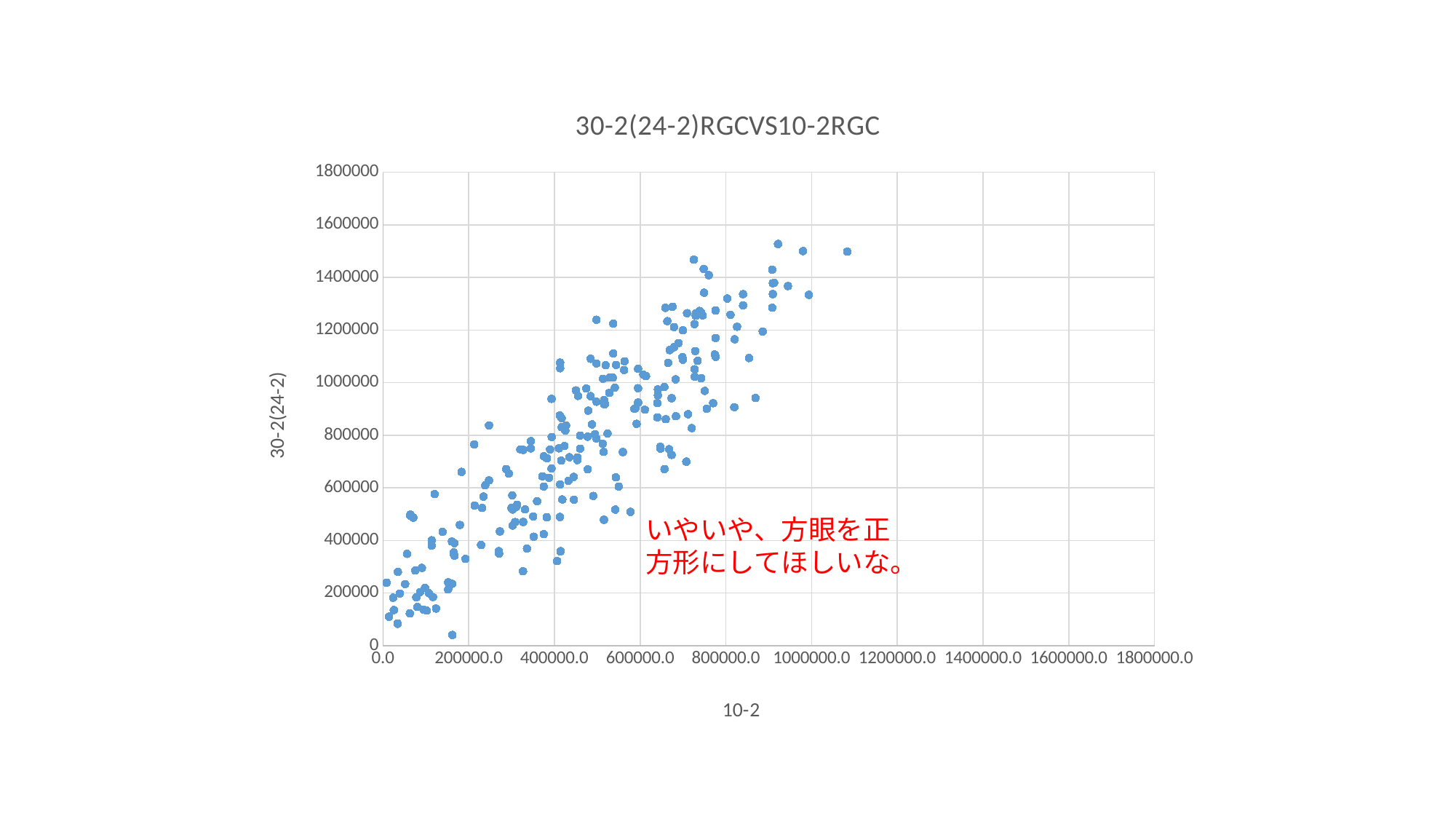

### Chart: 30-2(24-2)RGCVS10-2RGC

| Category | 30-2HFARGC |
|---|---|
いやいや、方眼を正方形にしてほしいな。